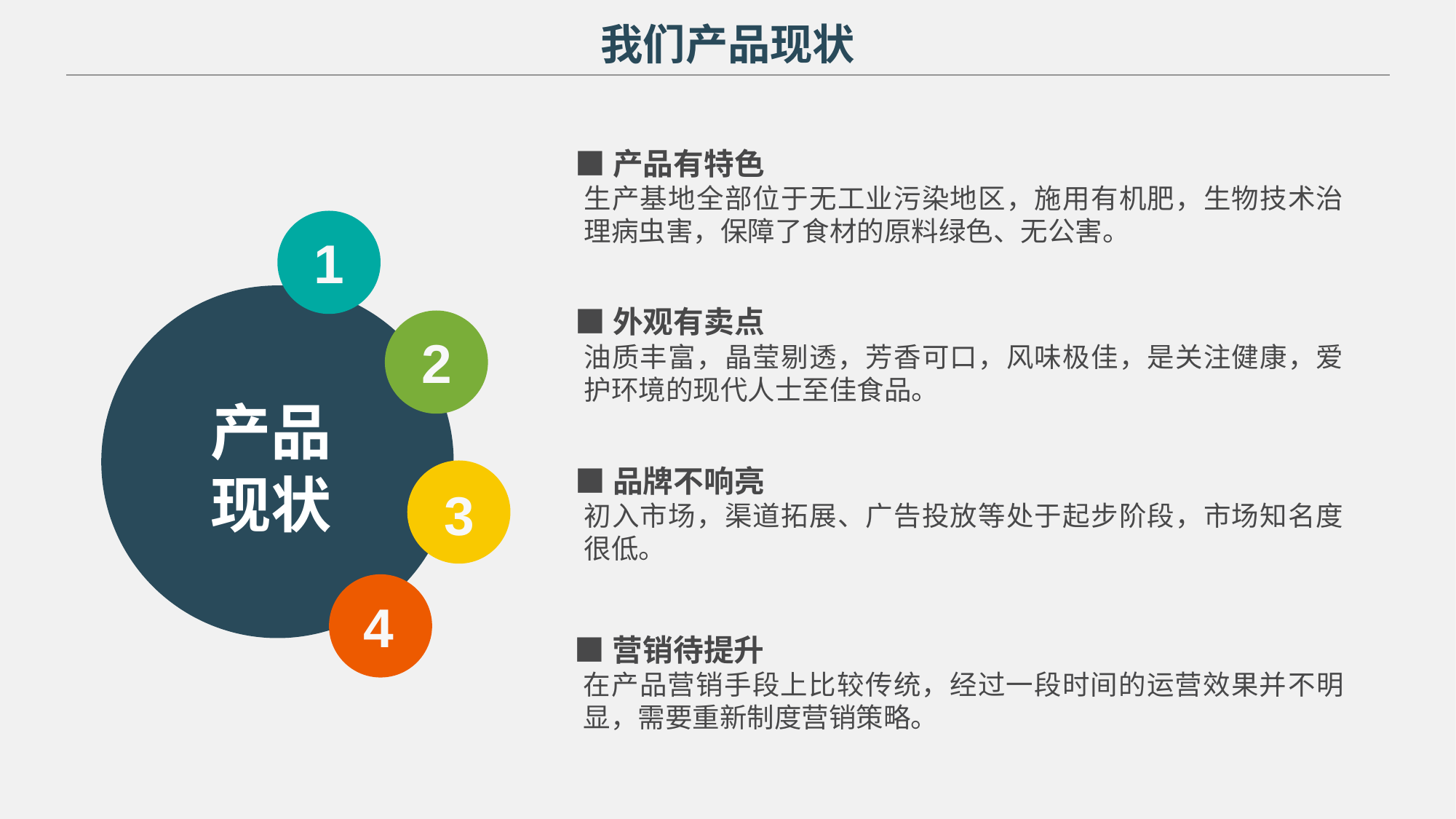

我们产品现状
■产品有特色
生产基地全部位于无工业污染地区，施用有机肥，生物技术治理病虫害，保障了食材的原料绿色、无公害。

1

■外观有卖点

2
油质丰富，晶莹剔透，芳香可口，风味极佳，是关注健康，爱护环境的现代人士至佳食品。
产品现状
■品牌不响亮

3
初入市场，渠道拓展、广告投放等处于起步阶段，市场知名度很低。

4
■营销待提升
在产品营销手段上比较传统，经过一段时间的运营效果并不明显，需要重新制度营销策略。